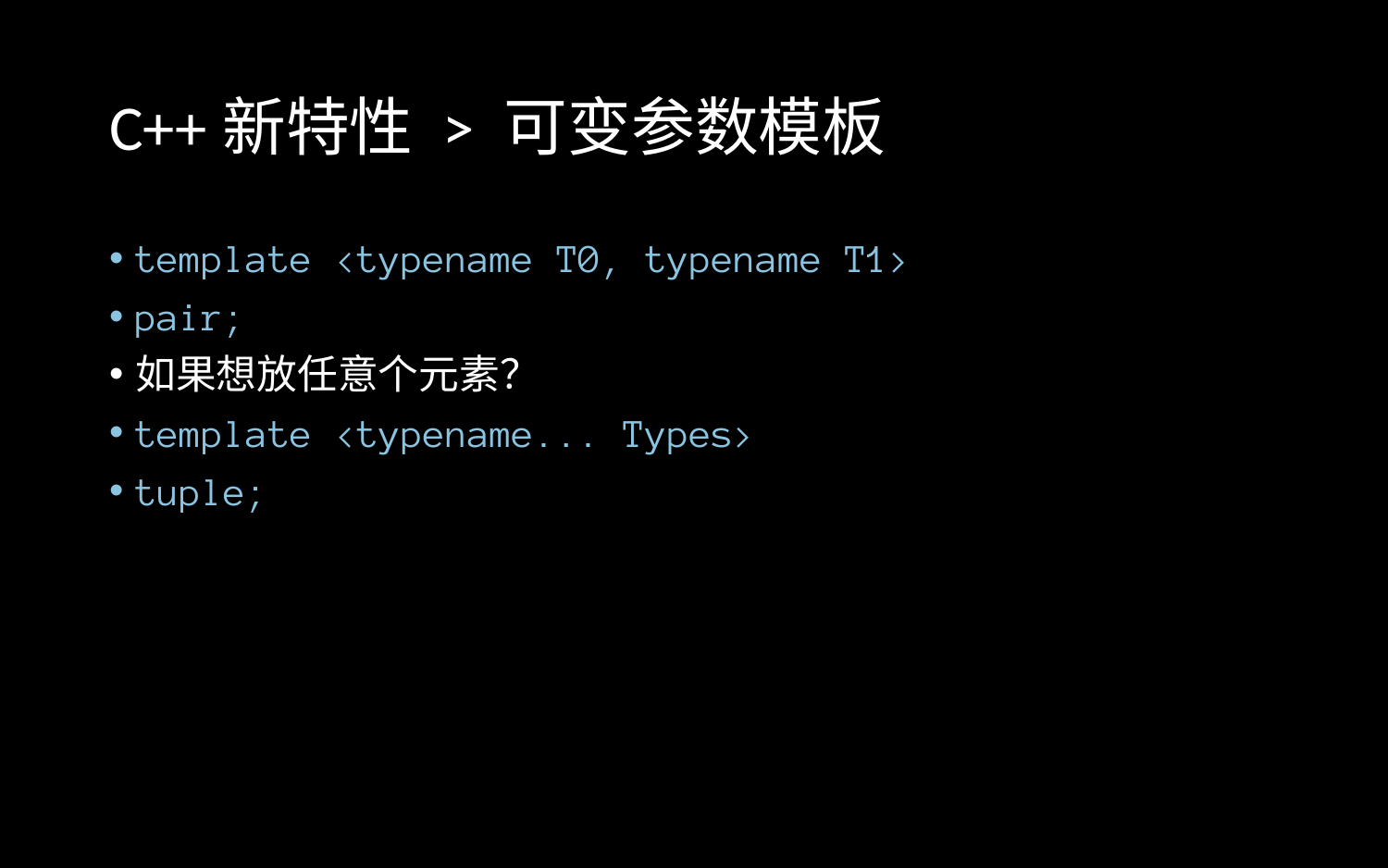

# C++新特性 > 可变参数模板
template <typename T0, typename T1>
pair;
如果想放任意个元素？
template <typename... Types>
tuple;